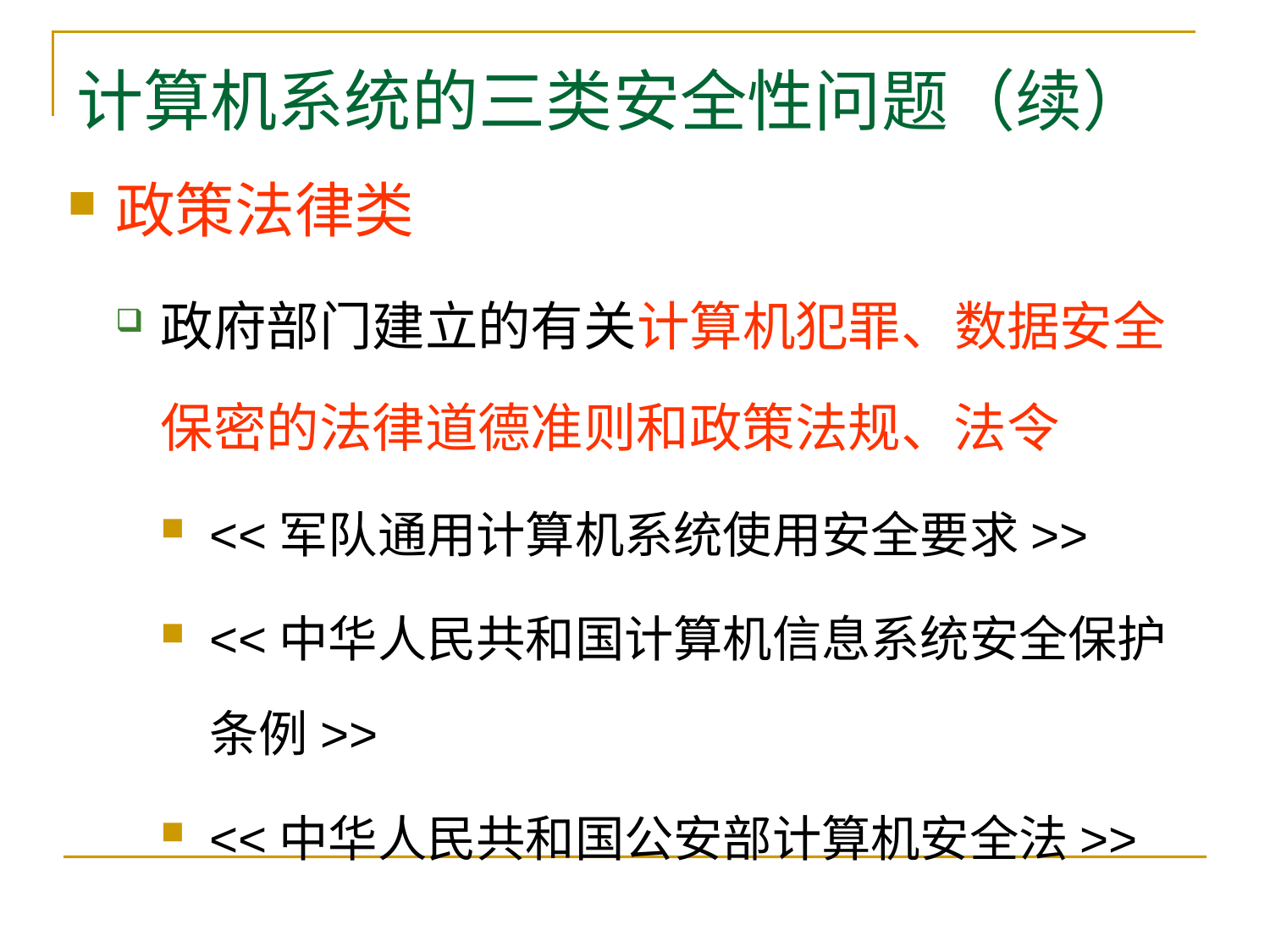

# 计算机系统的三类安全性问题（续）
政策法律类
政府部门建立的有关计算机犯罪、数据安全保密的法律道德准则和政策法规、法令
<<军队通用计算机系统使用安全要求>>
<<中华人民共和国计算机信息系统安全保护条例>>
<<中华人民共和国公安部计算机安全法>>